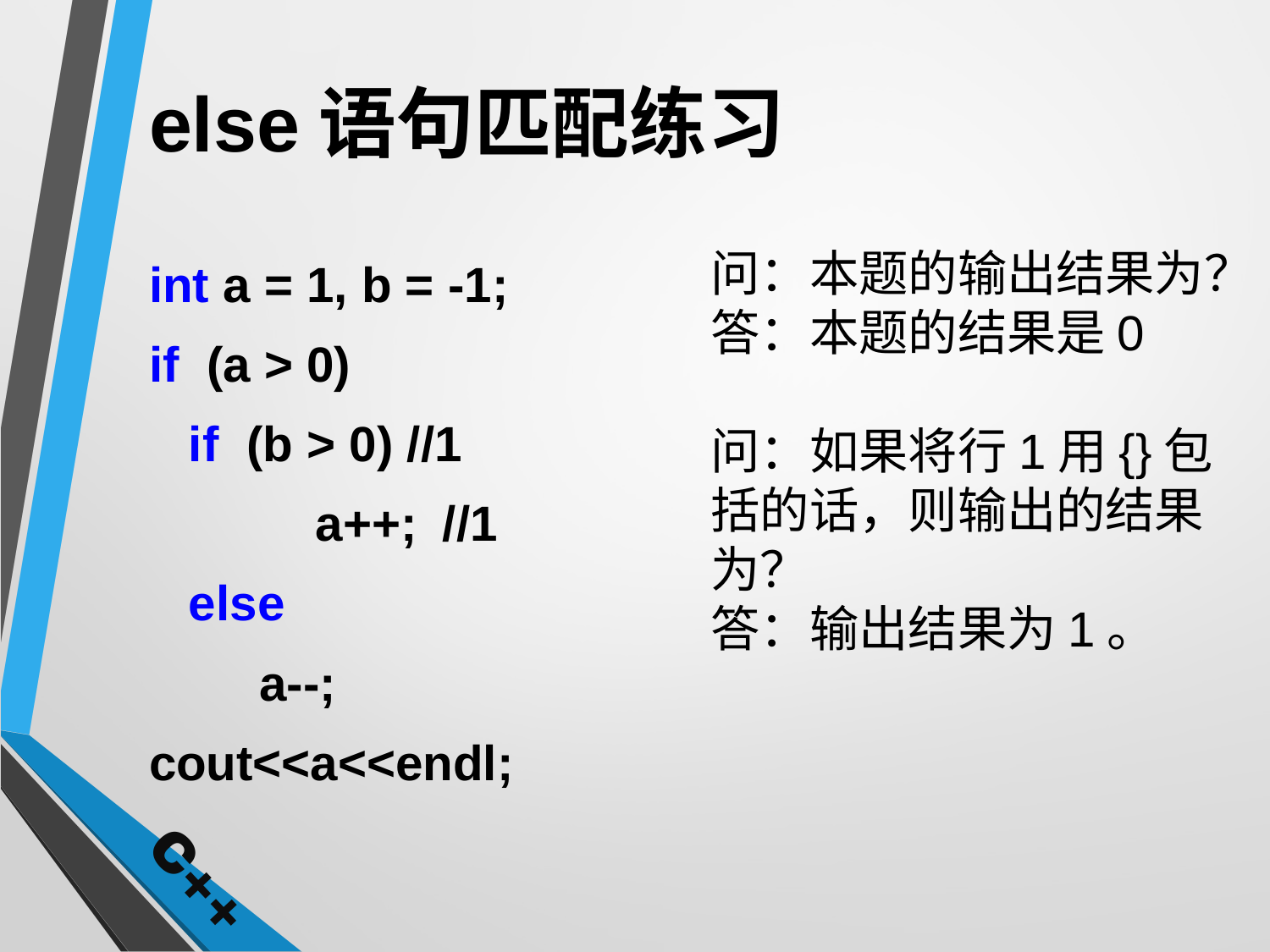

# else语句匹配练习
int a = 1, b = -1;
if  (a > 0)
	if  (b > 0) //1
		a++; 	//1
	else
        a--;
cout<<a<<endl;

问：本题的输出结果为？
答：本题的结果是0

问：如果将行1用{}包括的话，则输出的结果为？
答：输出结果为1。